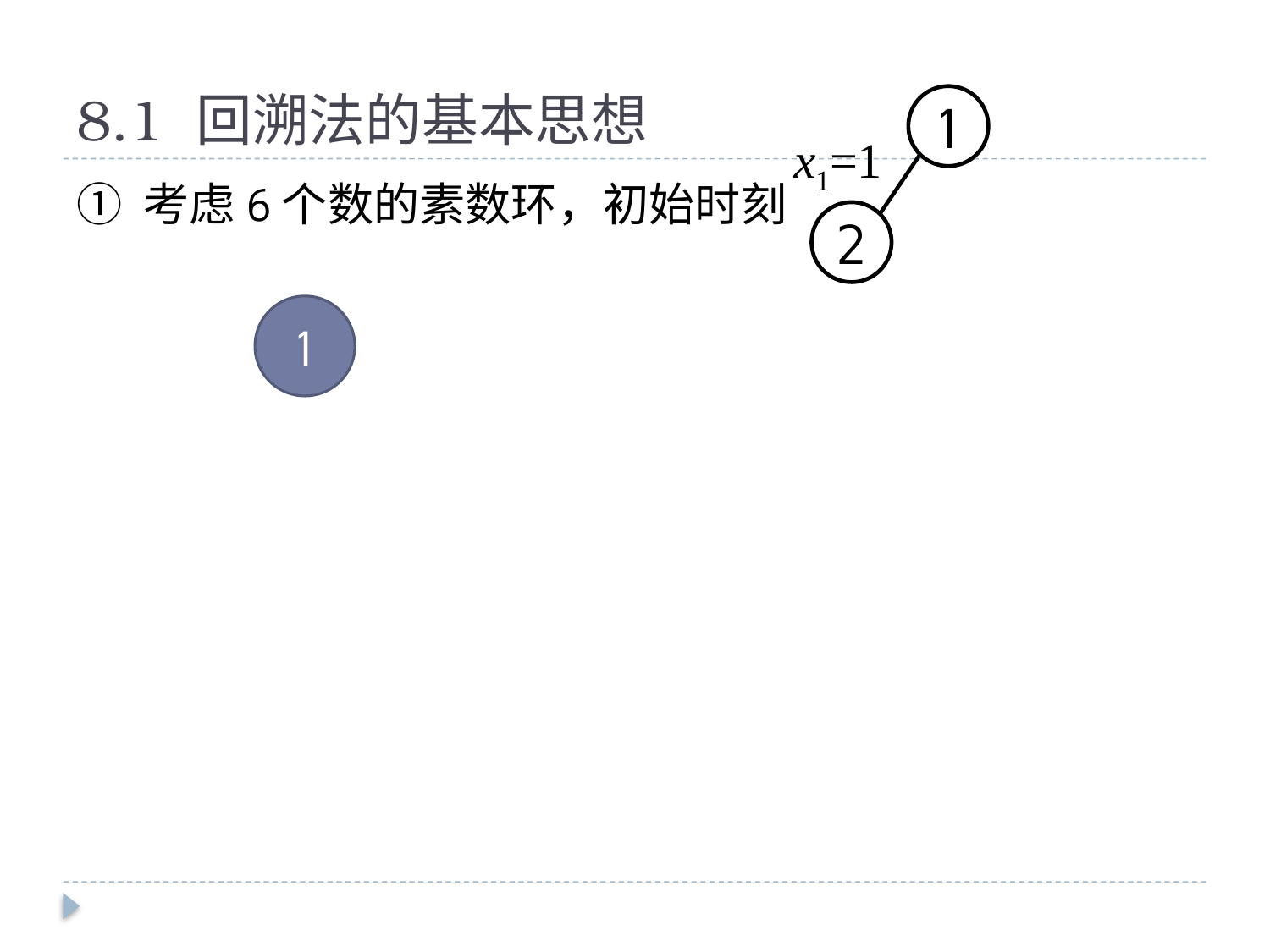

# 8.1 回溯法的基本思想
1
x1=1
① 考虑6个数的素数环，初始时刻
2
1